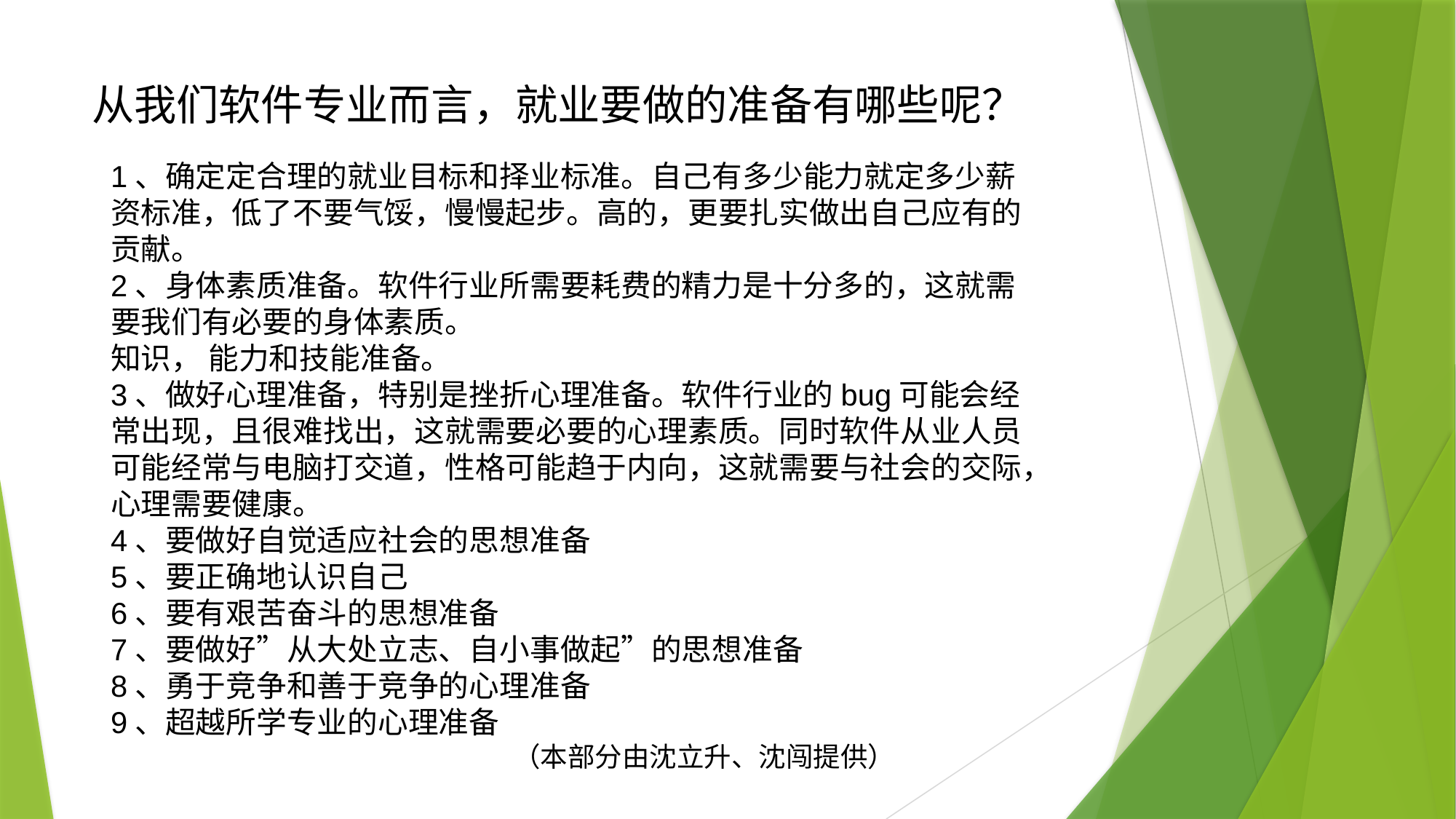

# 从我们软件专业而言，就业要做的准备有哪些呢？
1、确定定合理的就业目标和择业标准。自己有多少能力就定多少薪资标准，低了不要气馁，慢慢起步。高的，更要扎实做出自己应有的贡献。
2、身体素质准备。软件行业所需要耗费的精力是十分多的，这就需要我们有必要的身体素质。
知识， 能力和技能准备。
3、做好心理准备，特别是挫折心理准备。软件行业的bug可能会经常出现，且很难找出，这就需要必要的心理素质。同时软件从业人员可能经常与电脑打交道，性格可能趋于内向，这就需要与社会的交际，心理需要健康。
4、要做好自觉适应社会的思想准备
5、要正确地认识自己
6、要有艰苦奋斗的思想准备
7、要做好”从大处立志、自小事做起”的思想准备
8、勇于竞争和善于竞争的心理准备
9、超越所学专业的心理准备
                                                                （本部分由沈立升、沈闯提供）